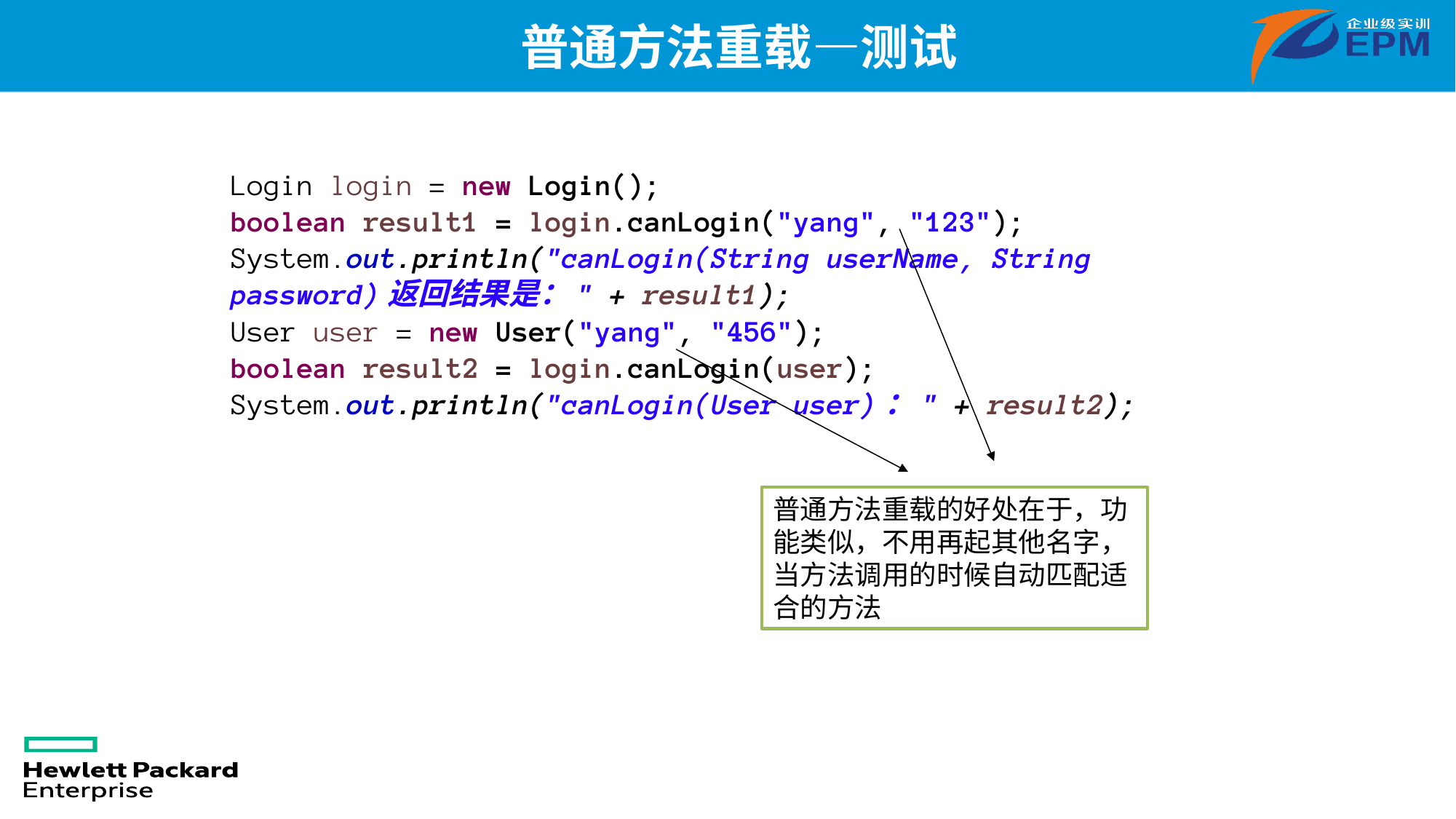

# 普通方法重载—测试
Login login = new Login();
boolean result1 = login.canLogin("yang", "123");
System.out.println("canLogin(String userName, String password)返回结果是：" + result1);
User user = new User("yang", "456");
boolean result2 = login.canLogin(user);
System.out.println("canLogin(User user)：" + result2);
普通方法重载的好处在于，功能类似，不用再起其他名字，当方法调用的时候自动匹配适合的方法